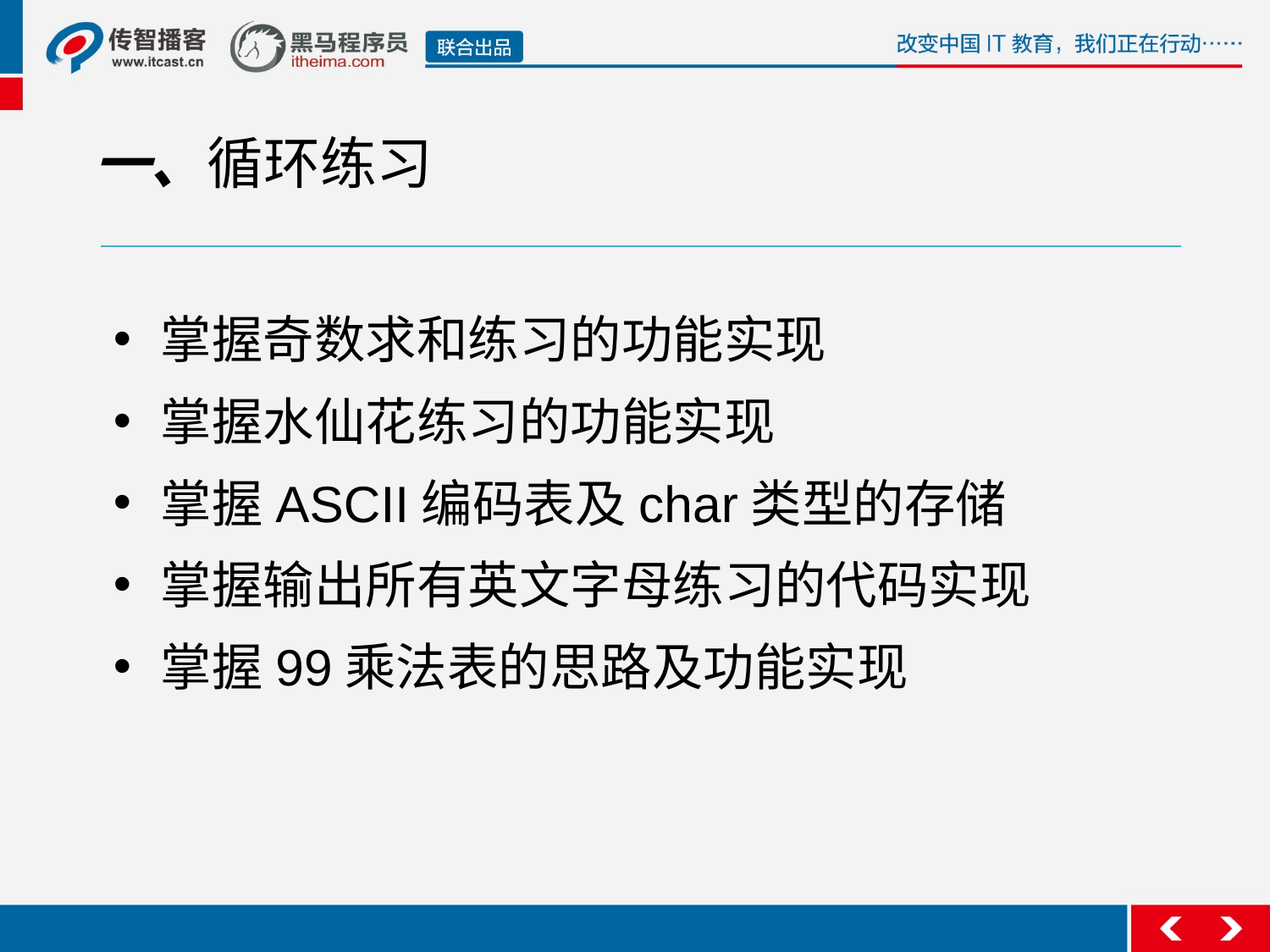

一、循环练习
掌握奇数求和练习的功能实现
掌握水仙花练习的功能实现
掌握ASCII编码表及char类型的存储
掌握输出所有英文字母练习的代码实现
掌握99乘法表的思路及功能实现